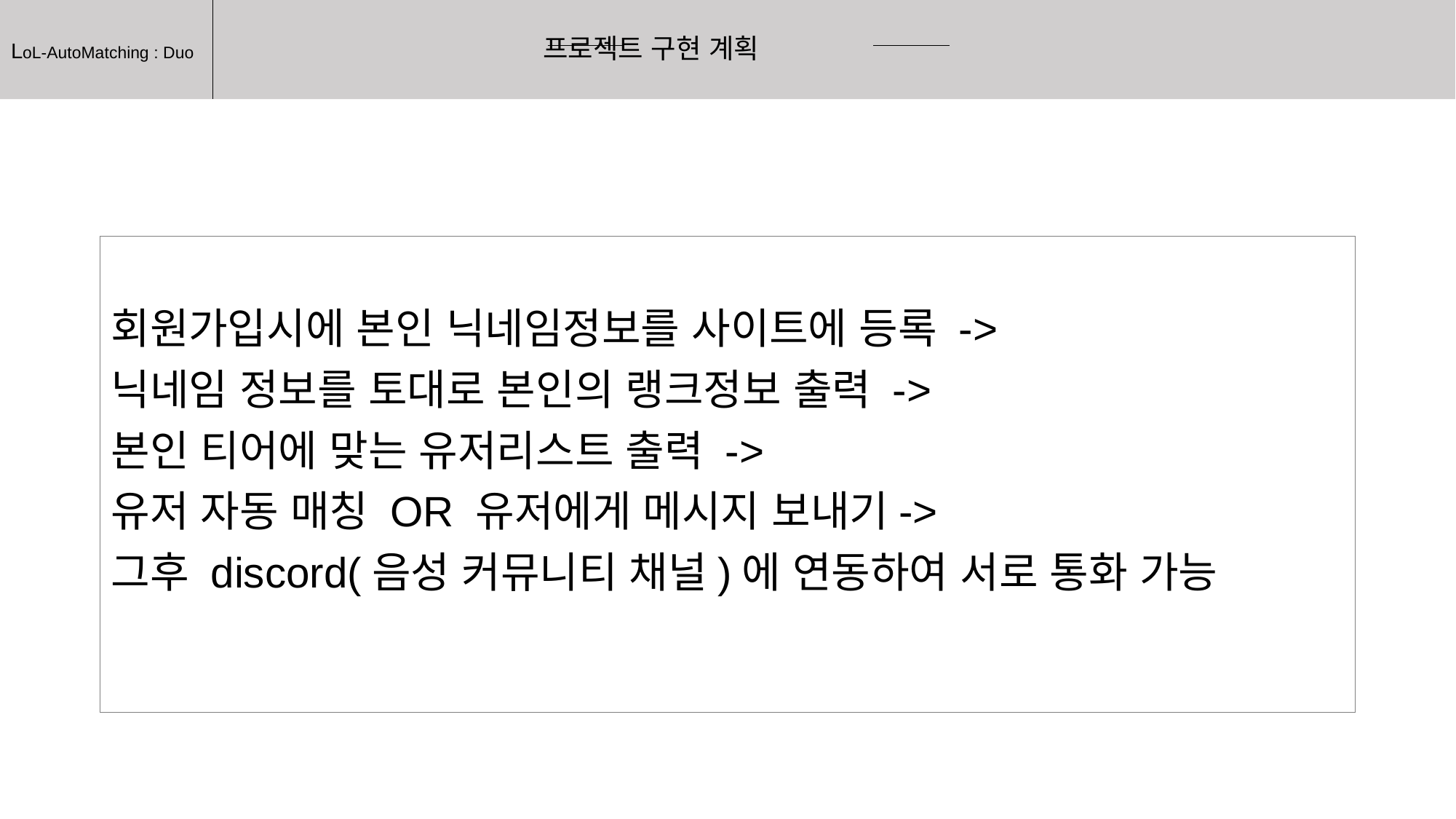

# LoL-AutoMatching : Duo                                                                         프로젝트 구현 계획

회원가입시에 본인 닉네임정보를 사이트에 등록 ->
닉네임 정보를 토대로 본인의 랭크정보 출력 ->
본인 티어에 맞는 유저리스트 출력 ->
유저 자동 매칭 OR 유저에게 메시지 보내기->
그후 discord(음성 커뮤니티 채널)에 연동하여 서로 통화 가능